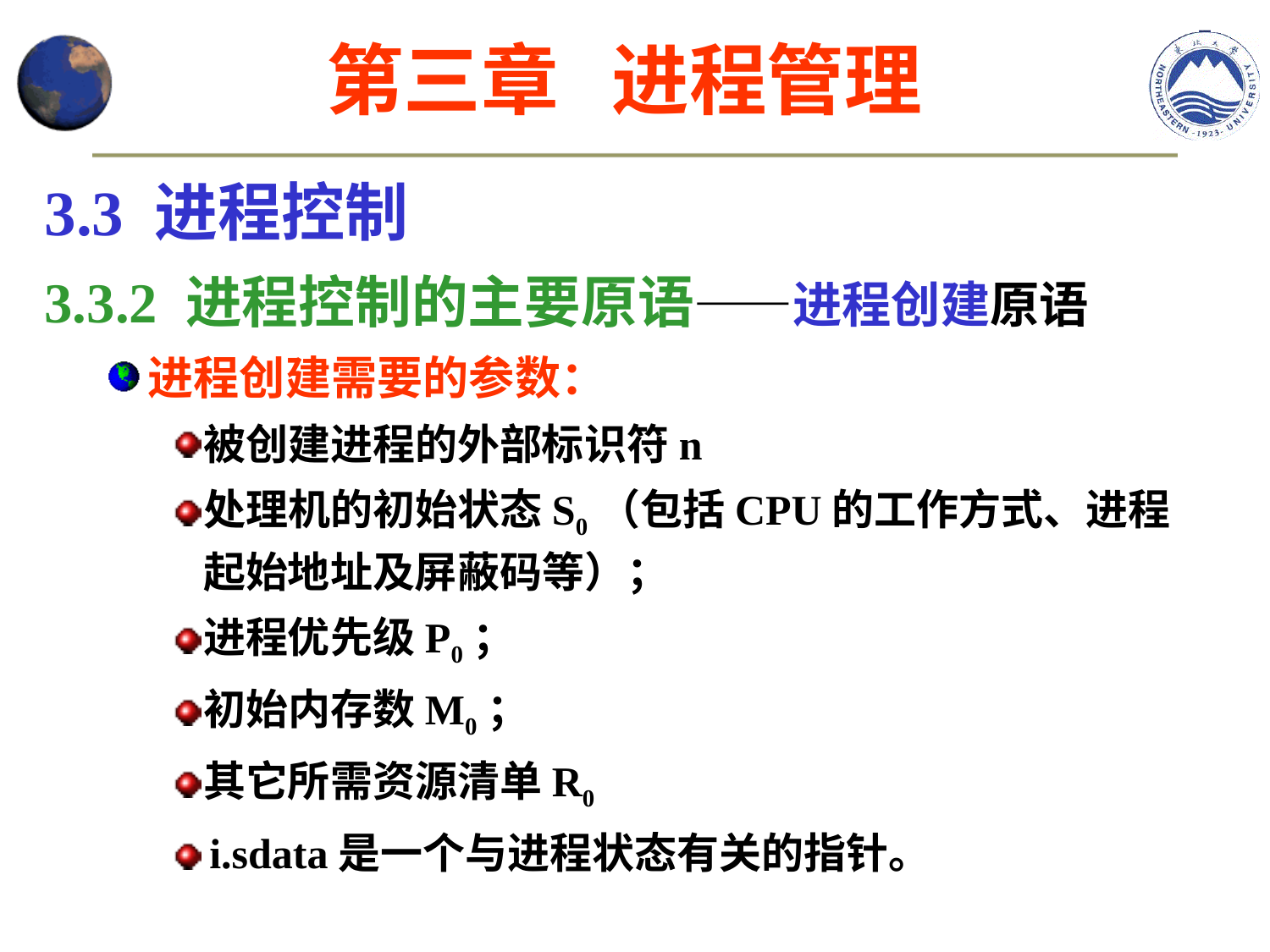

第三章   进程管理
3.3 进程控制
3.3.2 进程控制的主要原语——进程创建原语
进程创建需要的参数：
被创建进程的外部标识符n
处理机的初始状态S0（包括CPU的工作方式、进程起始地址及屏蔽码等）；
进程优先级P0；
初始内存数M0；
其它所需资源清单R0
 i.sdata是一个与进程状态有关的指针。